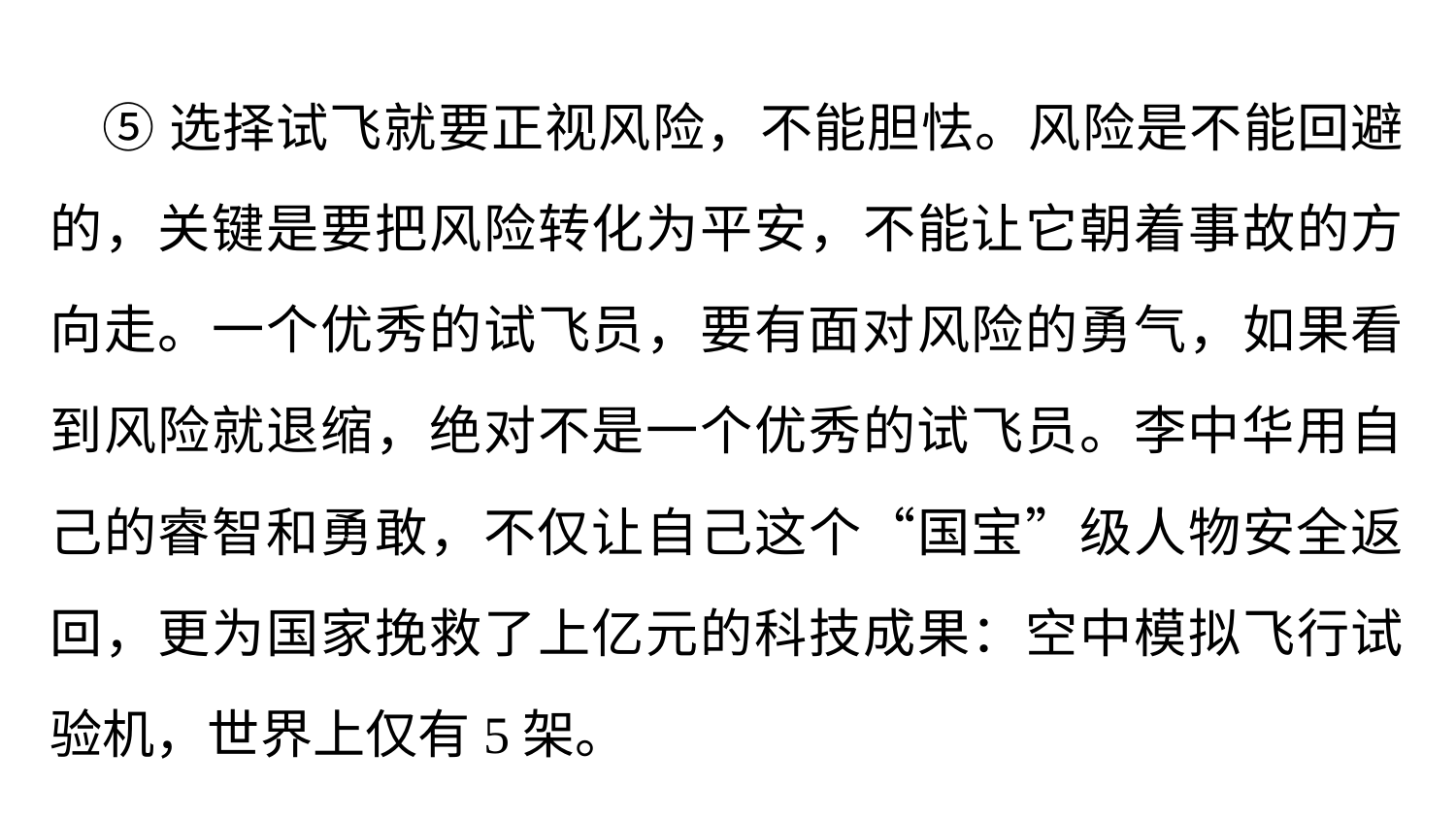

⑤选择试飞就要正视风险，不能胆怯。风险是不能回避的，关键是要把风险转化为平安，不能让它朝着事故的方向走。一个优秀的试飞员，要有面对风险的勇气，如果看到风险就退缩，绝对不是一个优秀的试飞员。李中华用自己的睿智和勇敢，不仅让自己这个“国宝”级人物安全返回，更为国家挽救了上亿元的科技成果：空中模拟飞行试验机，世界上仅有5架。